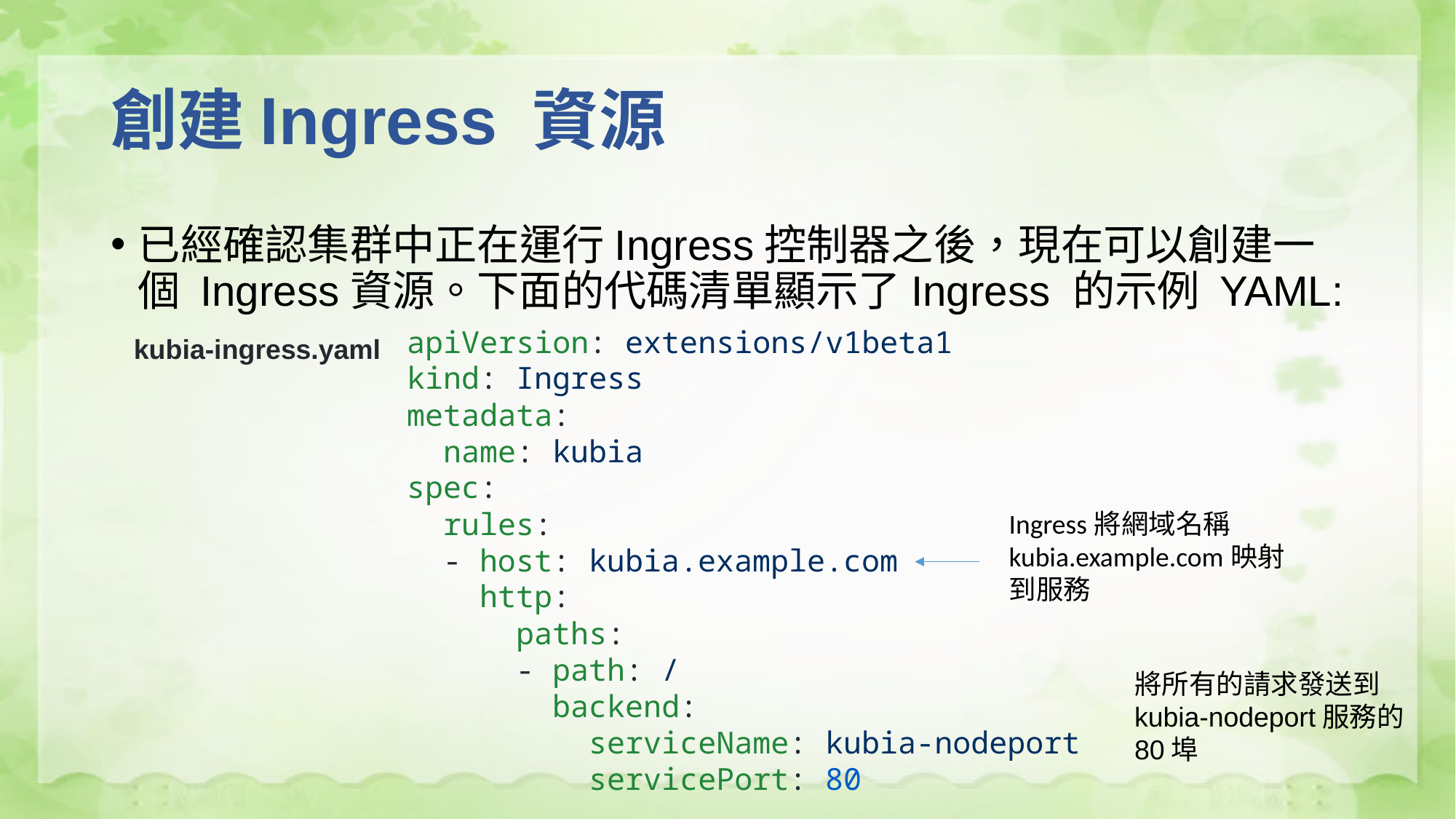

# 創建Ingress 資源
已經確認集群中正在運行Ingress控制器之後，現在可以創建一個 Ingress資源。下面的代碼清單顯示了Ingress 的示例 YAML:
apiVersion: extensions/v1beta1
kind: Ingress
metadata:
  name: kubia
spec:
  rules:
  - host: kubia.example.com
    http:
      paths:
      - path: /
        backend:
          serviceName: kubia-nodeport
          servicePort: 80
kubia-ingress.yaml
Ingress將網域名稱kubia.example.com映射到服務
將所有的請求發送到kubia-nodeport服務的80埠